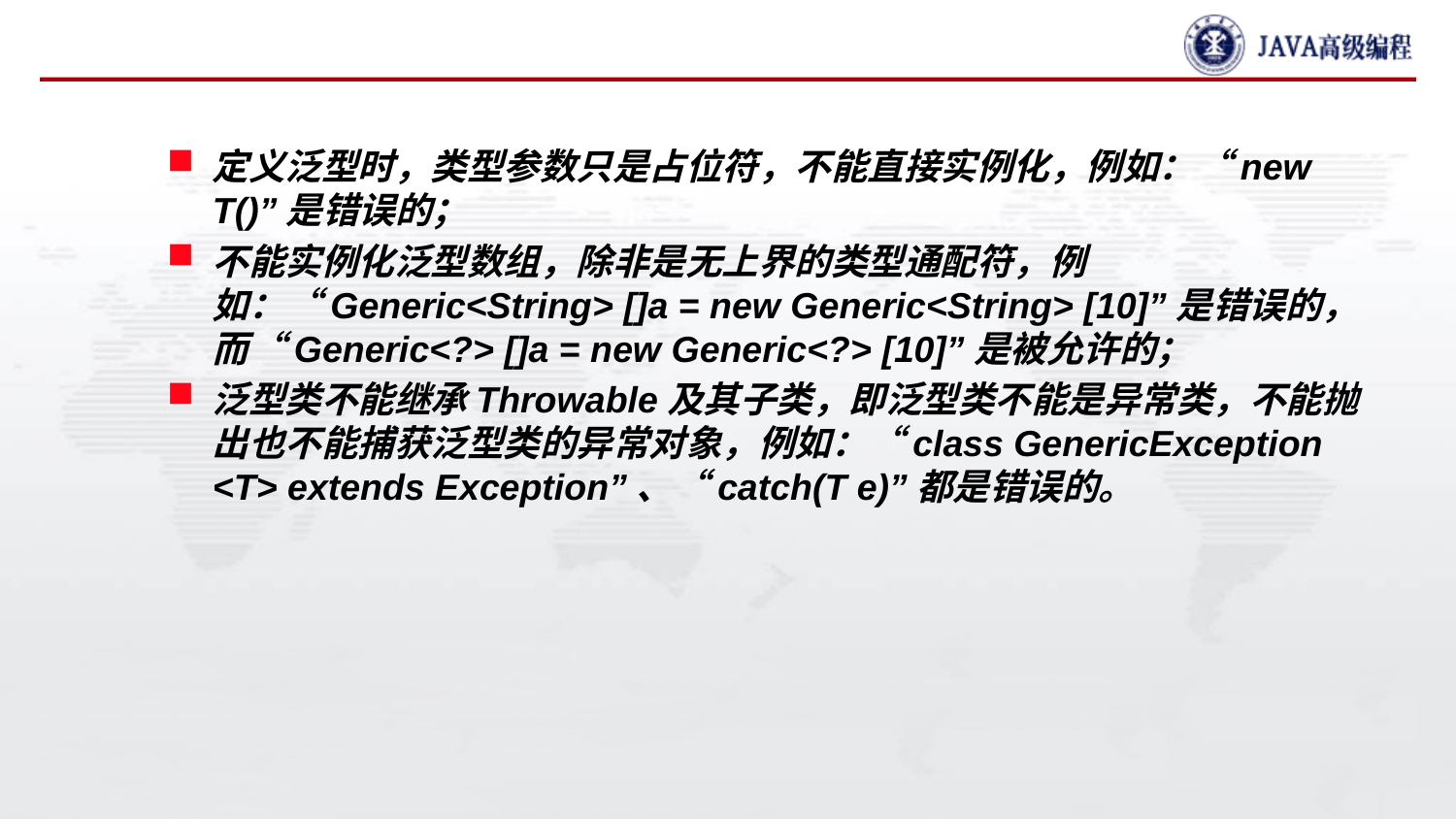

#
定义泛型时，类型参数只是占位符，不能直接实例化，例如：“new T()”是错误的；
不能实例化泛型数组，除非是无上界的类型通配符，例如：“Generic<String> []a = new Generic<String> [10]”是错误的，而“Generic<?> []a = new Generic<?> [10]”是被允许的；
泛型类不能继承Throwable及其子类，即泛型类不能是异常类，不能抛出也不能捕获泛型类的异常对象，例如：“class GenericException <T> extends Exception”、“catch(T e)”都是错误的。